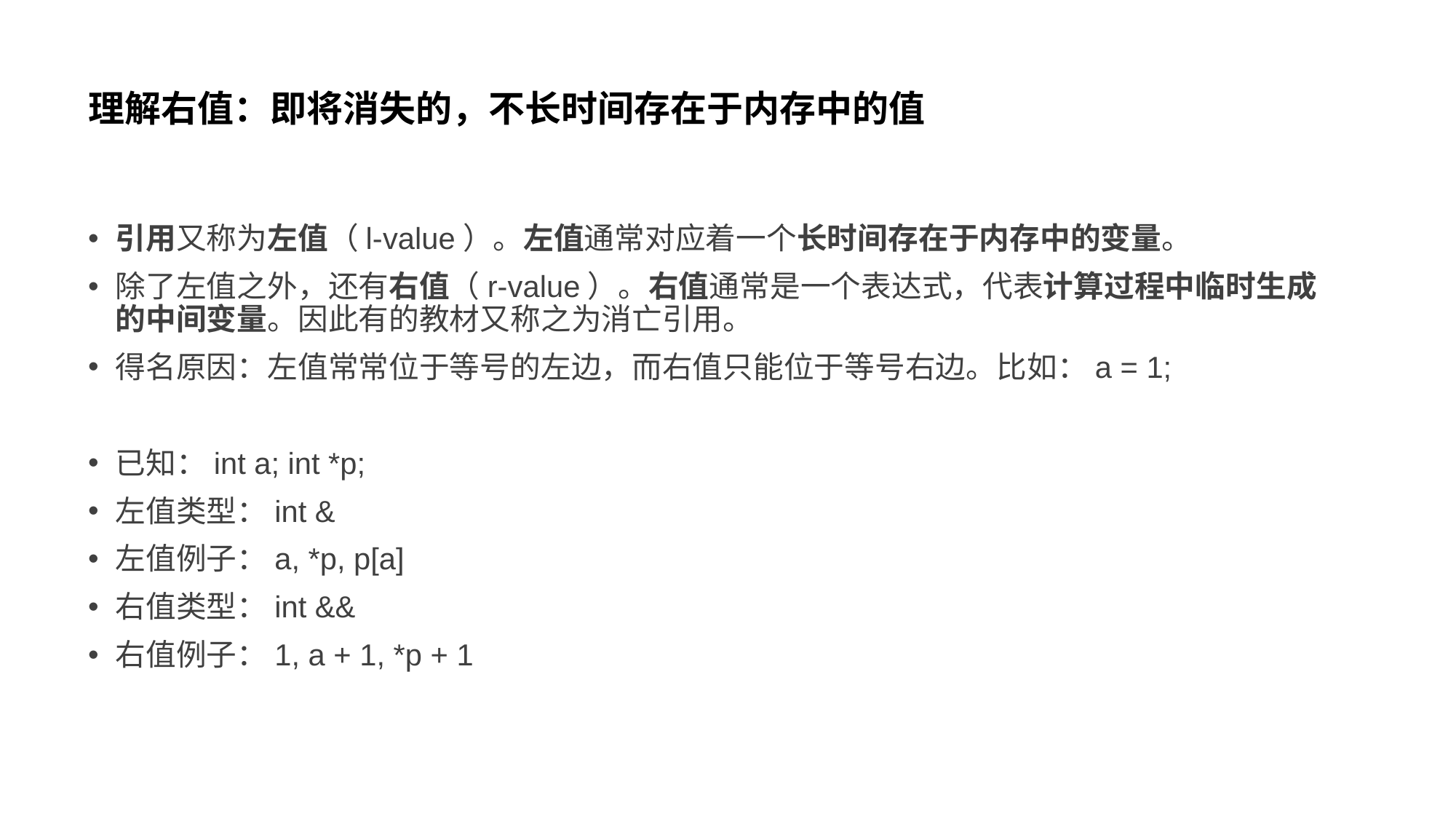

# 理解右值：即将消失的，不长时间存在于内存中的值
引用又称为左值（l-value）。左值通常对应着一个长时间存在于内存中的变量。
除了左值之外，还有右值（r-value）。右值通常是一个表达式，代表计算过程中临时生成的中间变量。因此有的教材又称之为消亡引用。
得名原因：左值常常位于等号的左边，而右值只能位于等号右边。比如：a = 1;

已知：int a; int *p;
左值类型：int &
左值例子：a, *p, p[a]
右值类型：int &&
右值例子：1, a + 1, *p + 1